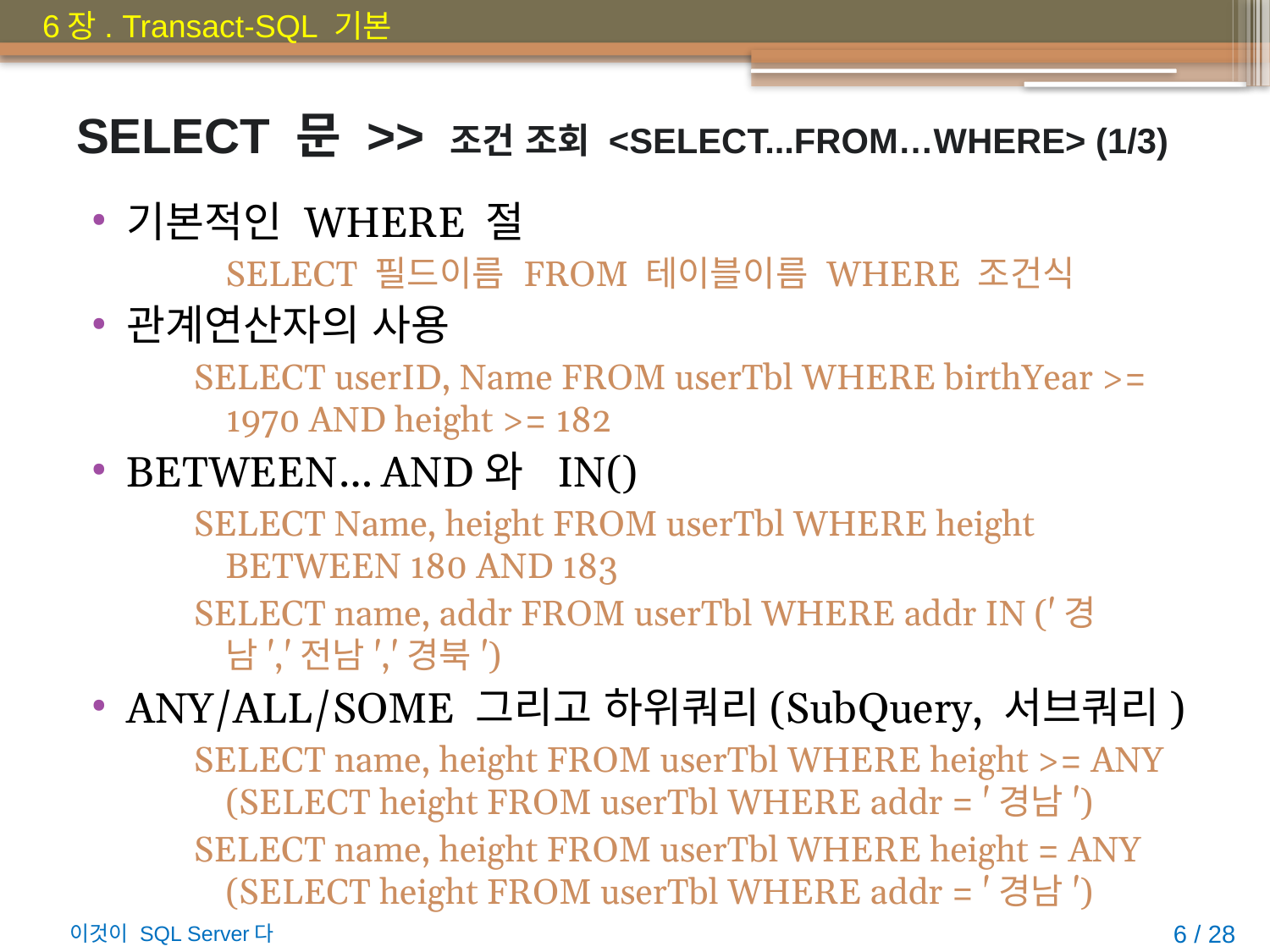

# SELECT 문 >> 조건 조회 <SELECT...FROM…WHERE> (1/3)
기본적인 WHERE 절
SELECT 필드이름 FROM 테이블이름 WHERE 조건식
관계연산자의 사용
SELECT userID, Name FROM userTbl WHERE birthYear >= 1970 AND height >= 182
BETWEEN… AND와  IN()
SELECT Name, height FROM userTbl WHERE height BETWEEN 180 AND 183
SELECT name, addr FROM userTbl WHERE addr IN ('경남','전남','경북')
ANY/ALL/SOME 그리고 하위쿼리(SubQuery, 서브쿼리)
SELECT name, height FROM userTbl WHERE height >= ANY (SELECT height FROM userTbl WHERE addr = '경남')
SELECT name, height FROM userTbl WHERE height = ANY (SELECT height FROM userTbl WHERE addr = '경남')